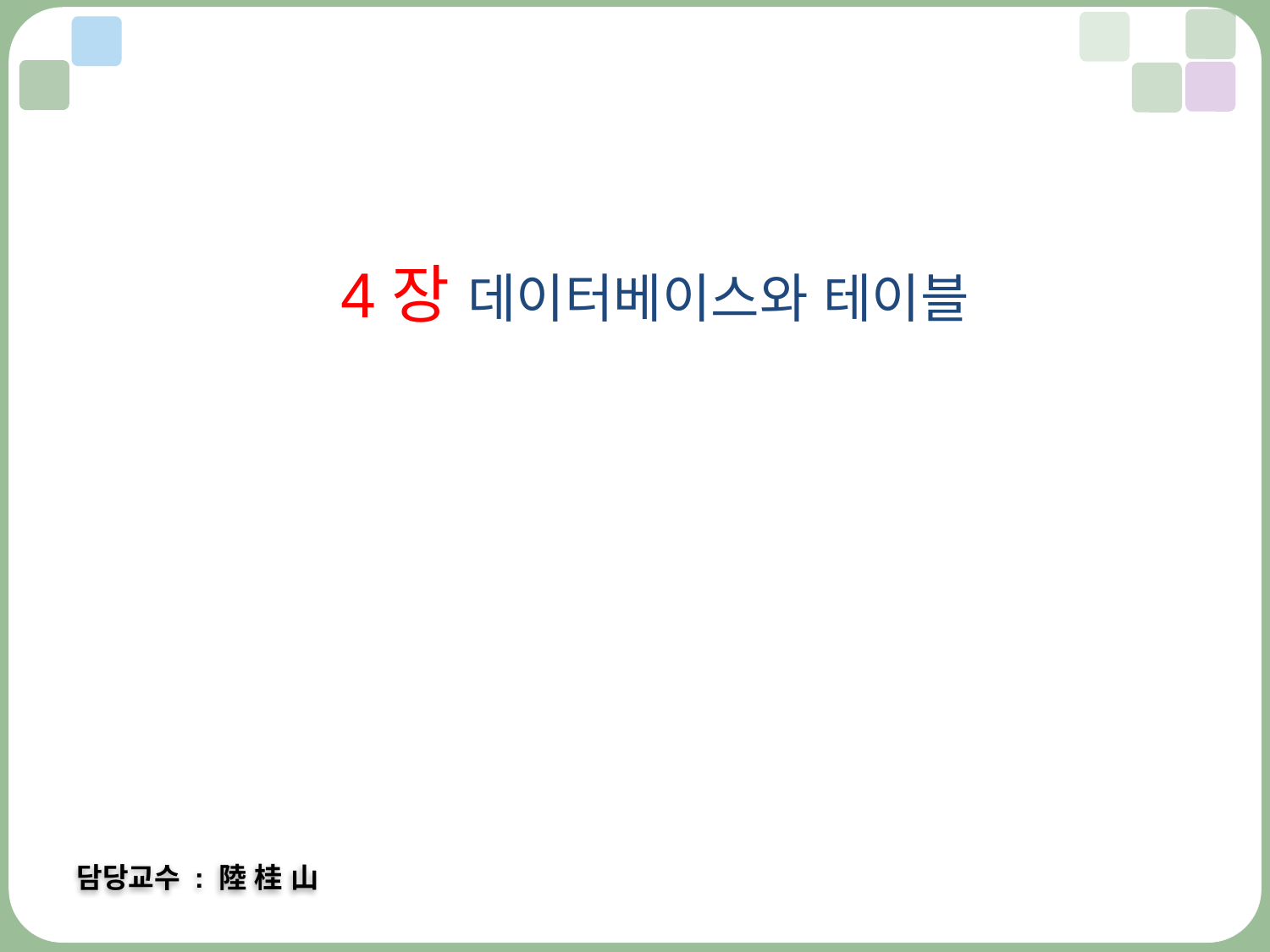

# 4장 데이터베이스와 테이블
담당교수 : 陸 桂 山